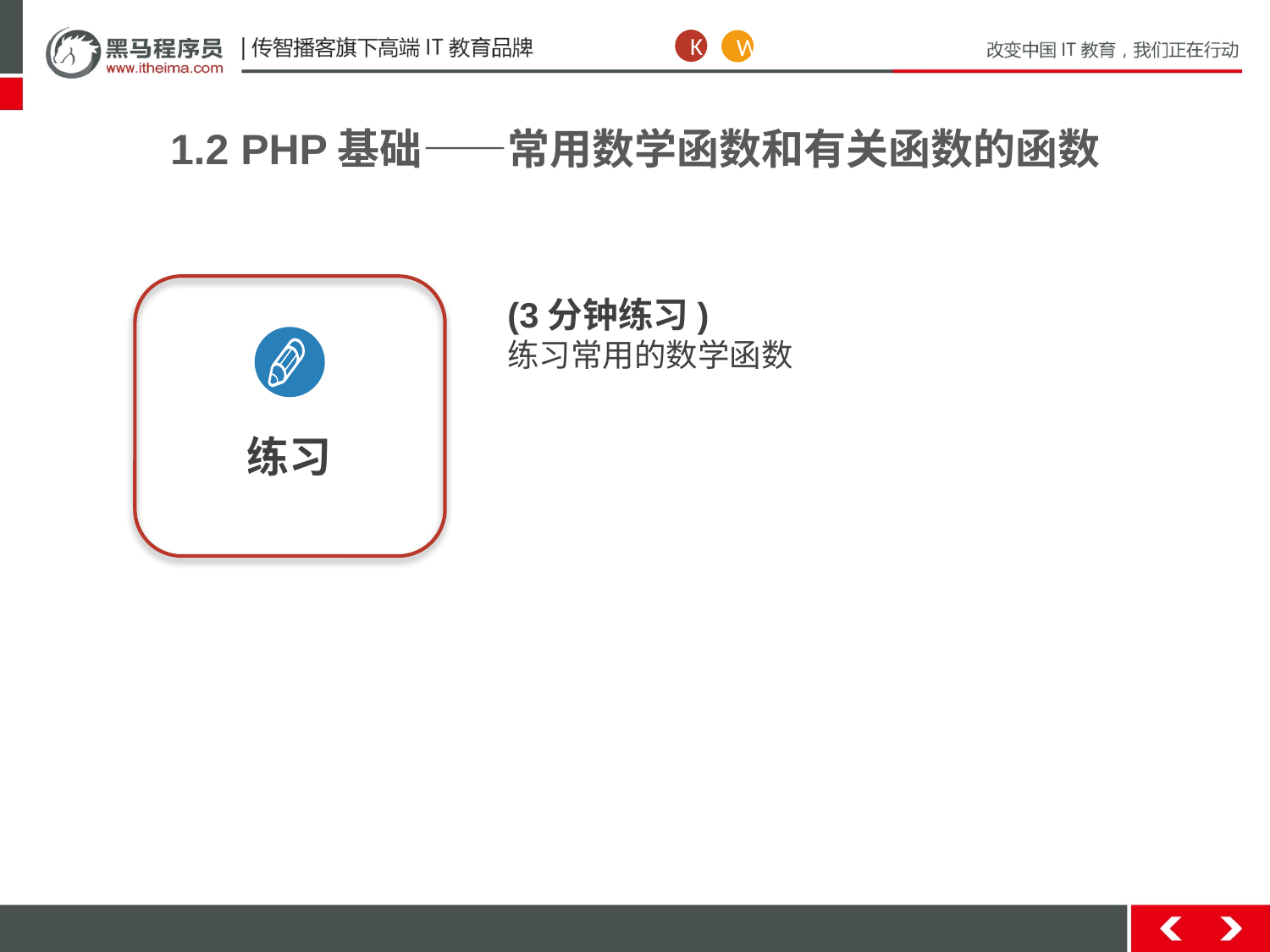

K
W
1.2 PHP基础——常用数学函数和有关函数的函数

练习
(3分钟练习)
练习常用的数学函数